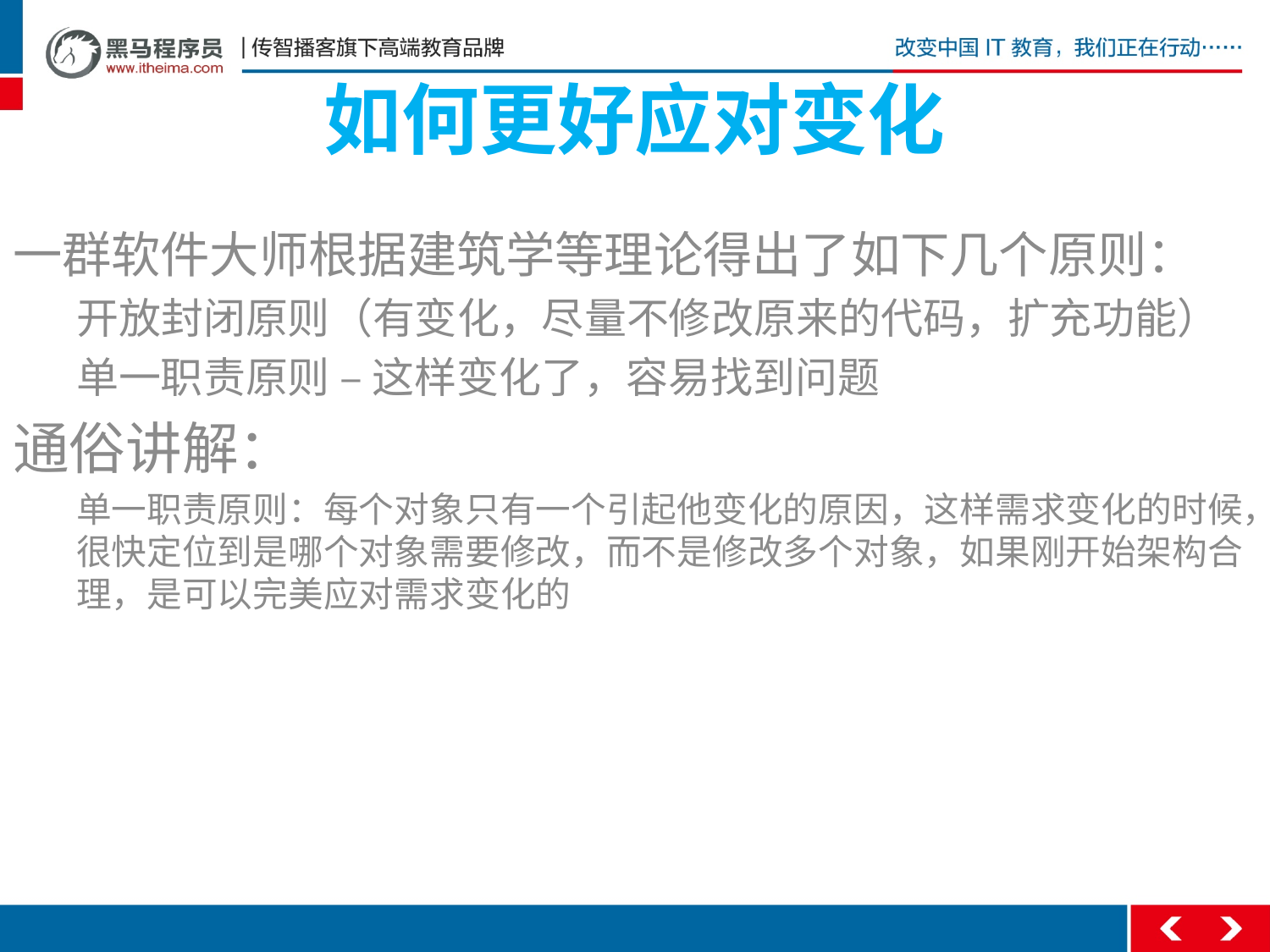

# 如何更好应对变化
一群软件大师根据建筑学等理论得出了如下几个原则：
开放封闭原则（有变化，尽量不修改原来的代码，扩充功能）
单一职责原则 – 这样变化了，容易找到问题
通俗讲解：
单一职责原则：每个对象只有一个引起他变化的原因，这样需求变化的时候，很快定位到是哪个对象需要修改，而不是修改多个对象，如果刚开始架构合理，是可以完美应对需求变化的